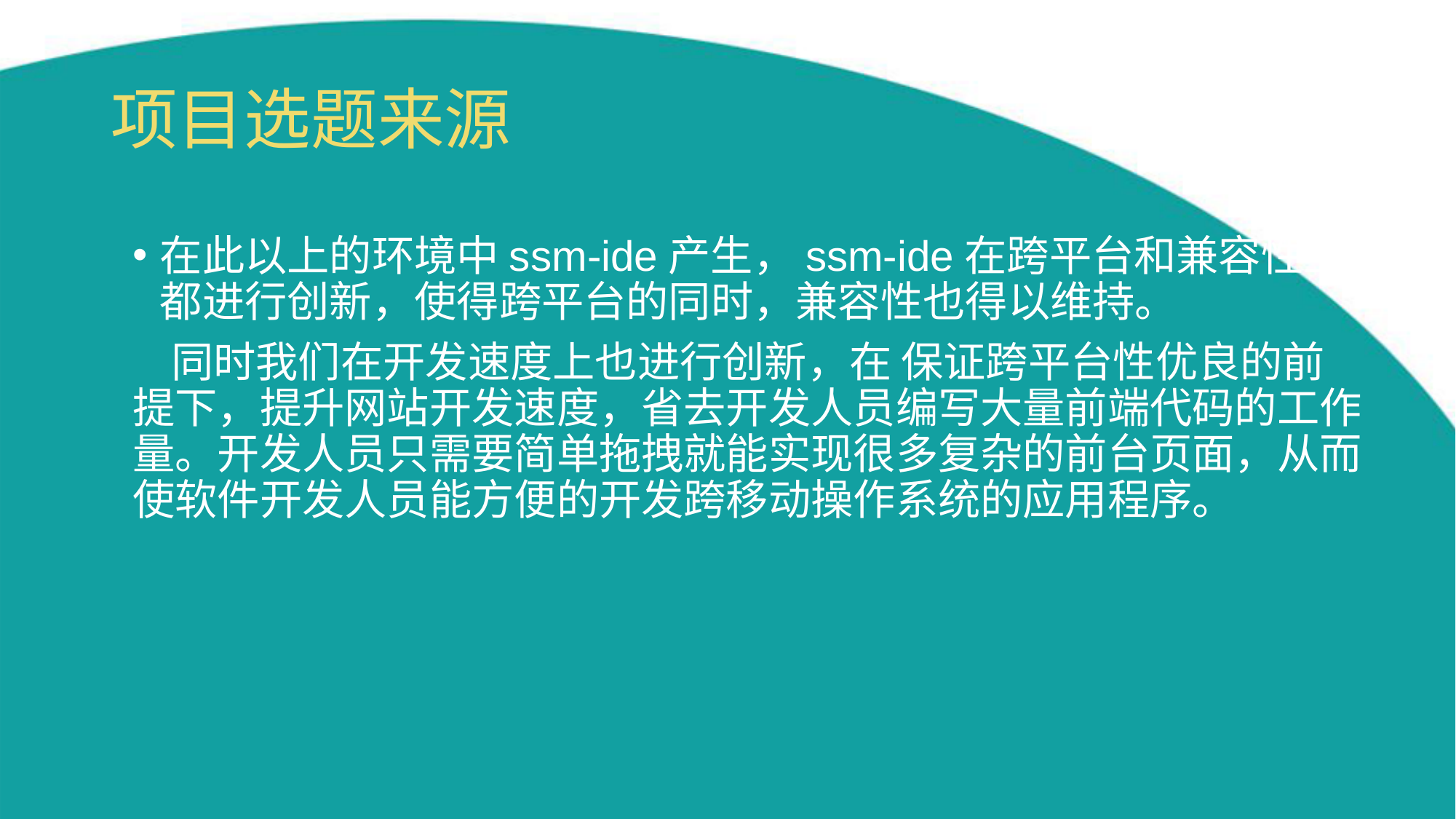

项目选题来源
在此以上的环境中ssm-ide产生，ssm-ide在跨平台和兼容性上都进行创新，使得跨平台的同时，兼容性也得以维持。
   同时我们在开发速度上也进行创新，在 保证跨平台性优良的前提下，提升网站开发速度，省去开发人员编写大量前端代码的工作量。开发人员只需要简单拖拽就能实现很多复杂的前台页面，从而使软件开发人员能方便的开发跨移动操作系统的应用程序。